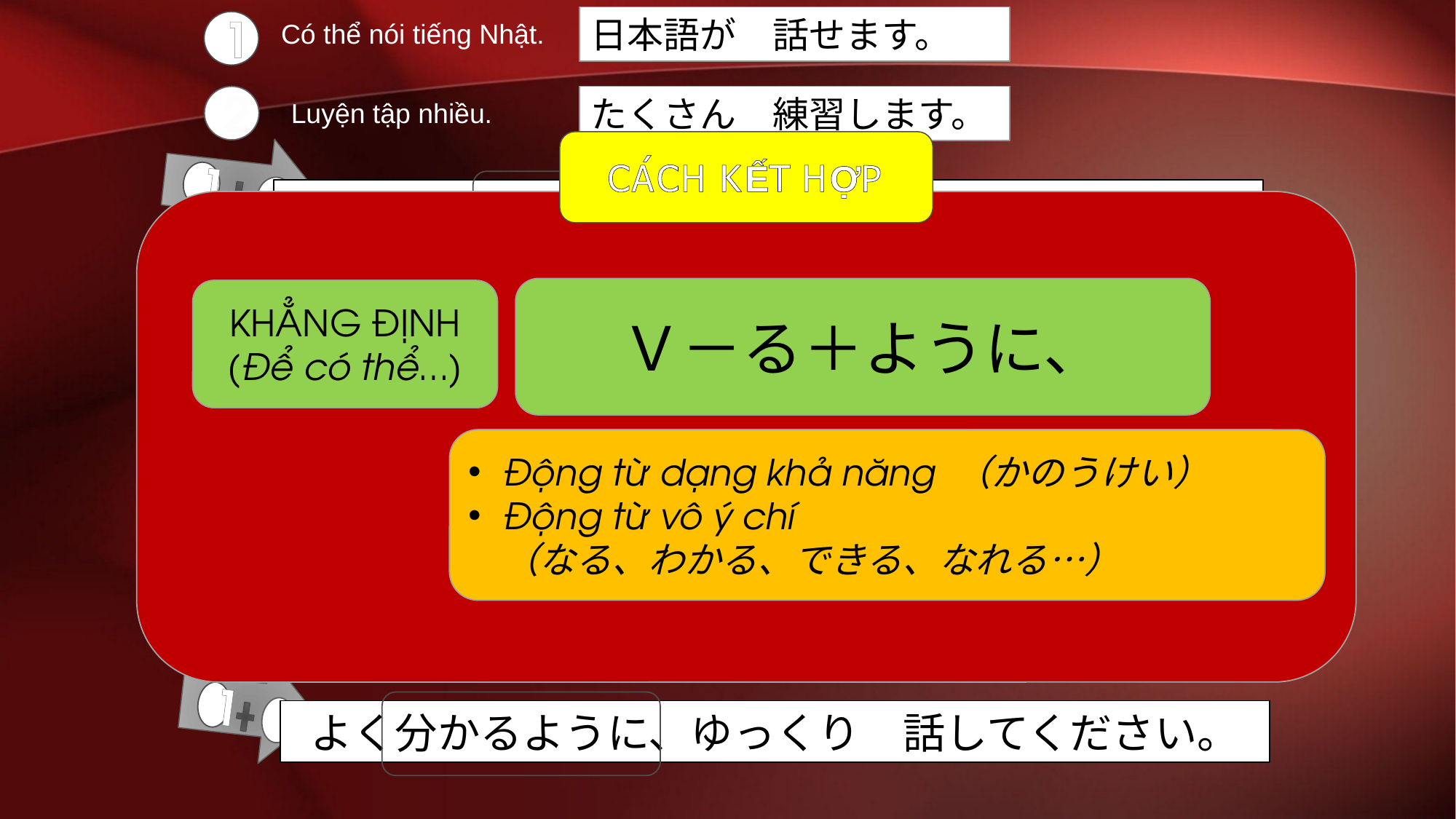

日本語が　話せます。
1
Có thể nói tiếng Nhật.
たくさん　練習します。
2
Luyện tập nhiều.
CÁCH KẾT HỢP

1

2

日本語が　話せるように、たくさん　練習します。

はっきり　見えます。
Ｖ－る＋ように、
1
Nhìn thấy rõ.
KHẲNG ĐỊNH
(Để có thể…)
2
大きく　書いてください。
Hãy viết to.

1

2
Động từ dạng khả năng （かのうけい）
Động từ vô ý chí　
（なる、わかる、できる、なれる…）

はっきり見えるように、大きく　書いてください。
よく　分かります。
1
Hiểu rõ.
ゆっくり　話してください。
2
Hãy nói chậm.

1

2

よく分かるように、ゆっくり　話してください。